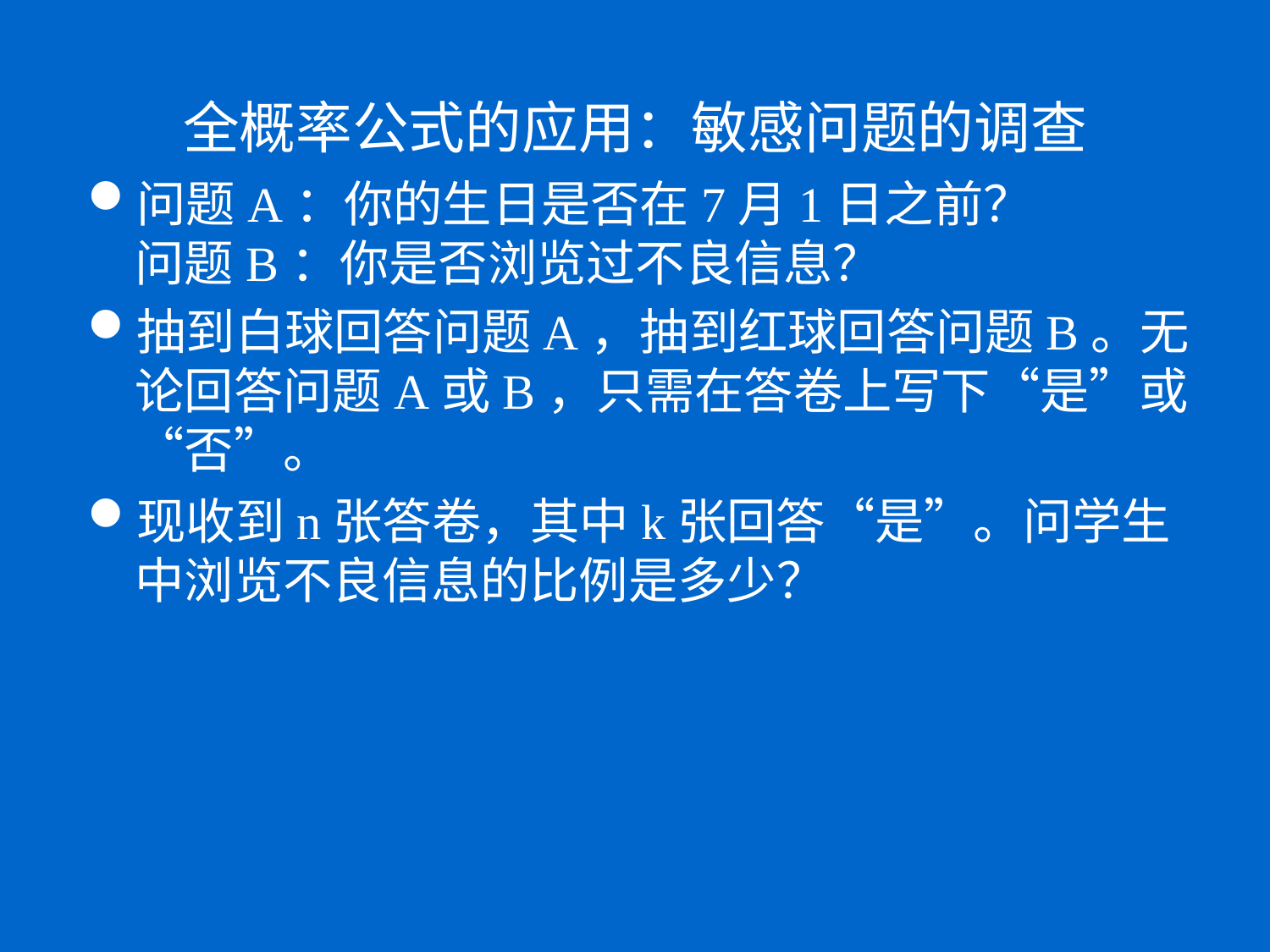

# 全概率公式的应用：敏感问题的调查
问题A：你的生日是否在7月1日之前？
问题B：你是否浏览过不良信息？
抽到白球回答问题A，抽到红球回答问题B。无论回答问题A或B，只需在答卷上写下“是”或“否”。
现收到n张答卷，其中k张回答“是”。问学生中浏览不良信息的比例是多少？